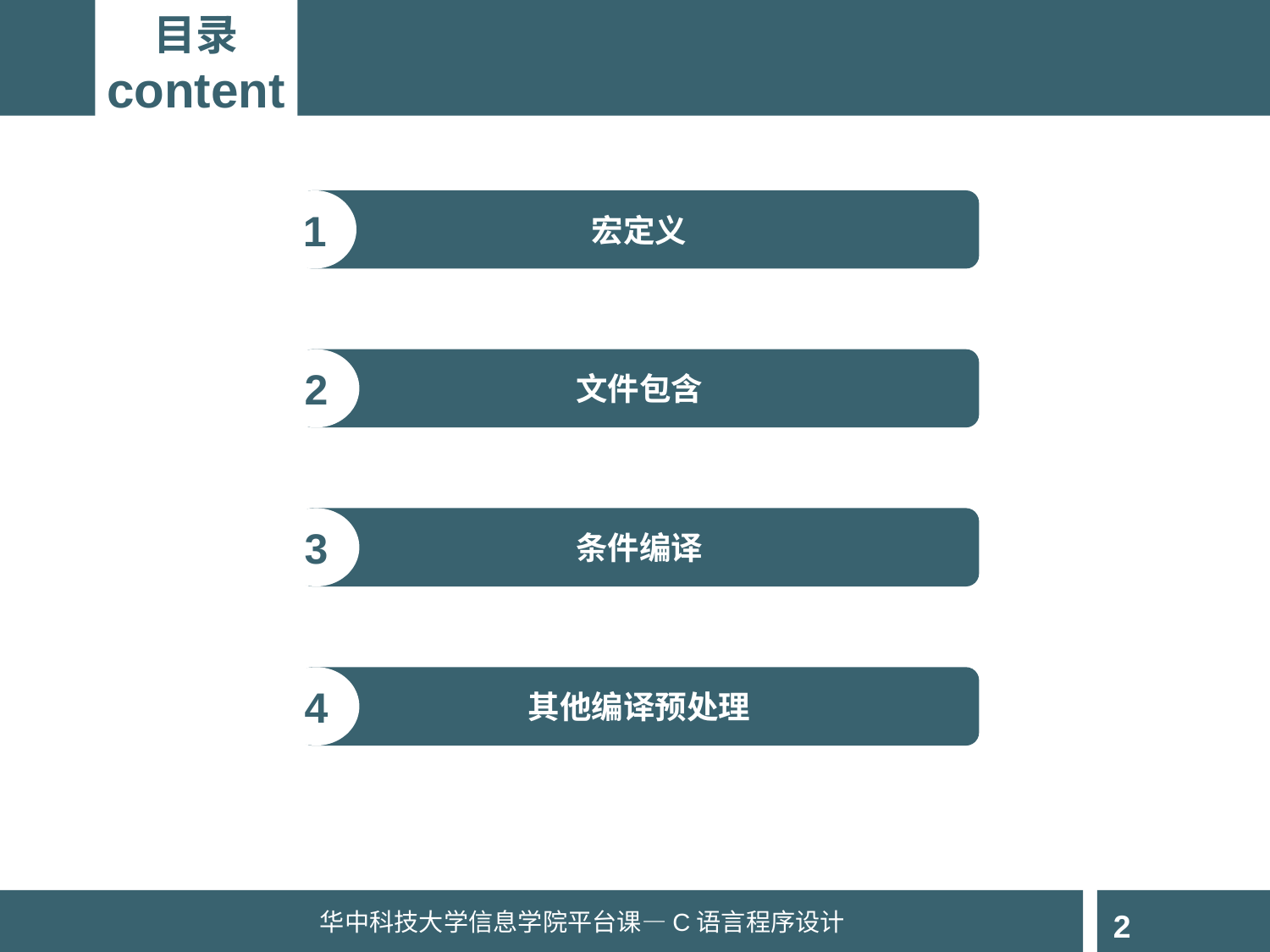

目录
content
1
宏定义
2
文件包含
3
条件编译
4
其他编译预处理